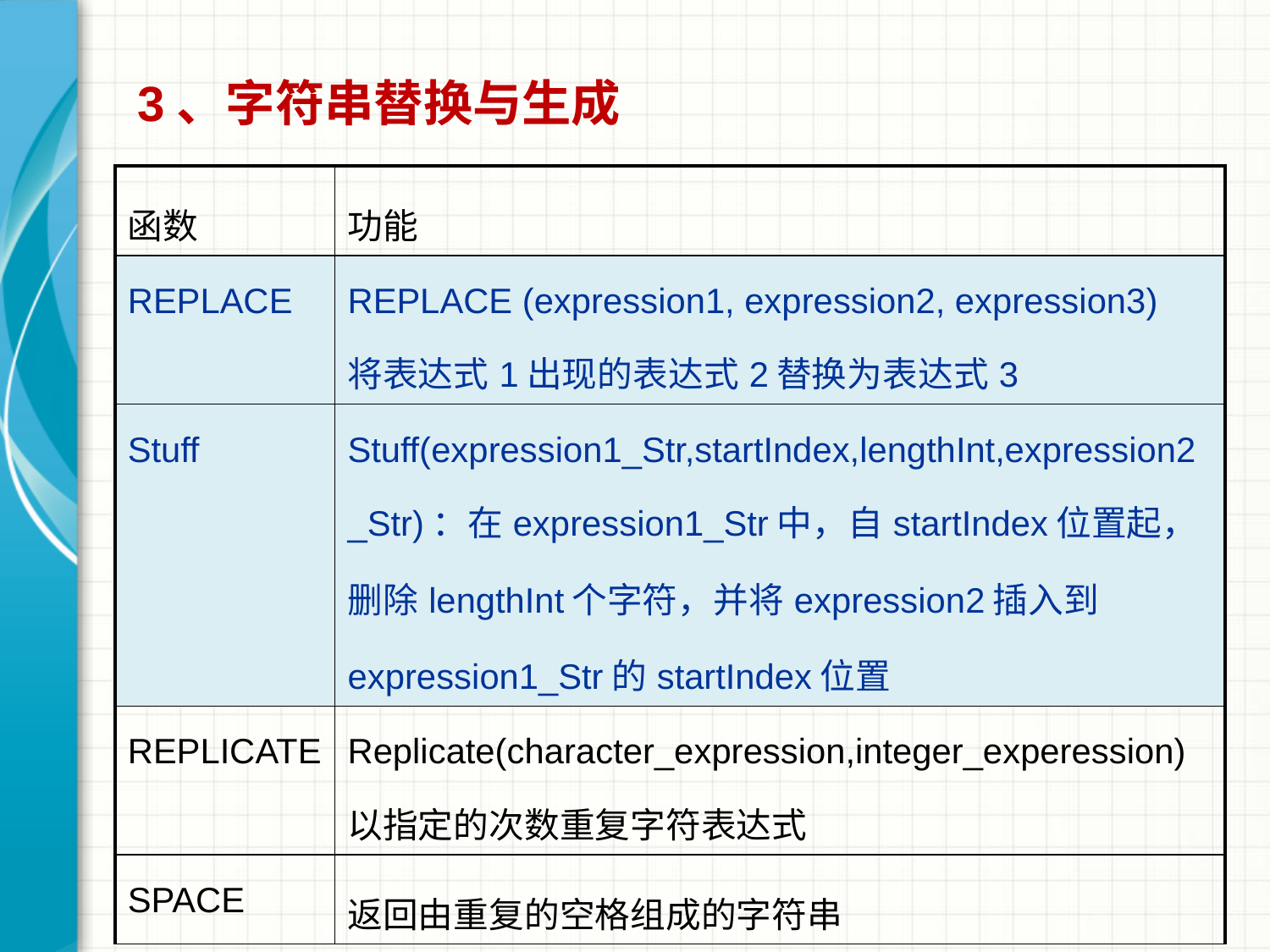

3、字符串替换与生成
| 函数 | 功能 |
| --- | --- |
| REPLACE | REPLACE (expression1, expression2, expression3) 将表达式1出现的表达式2替换为表达式3 |
| Stuff | Stuff(expression1\_Str,startIndex,lengthInt,expression2\_Str)：在expression1\_Str中，自startIndex位置起，删除lengthInt个字符，并将expression2插入到expression1\_Str的startIndex位置 |
| REPLICATE | Replicate(character\_expression,integer\_experession) 以指定的次数重复字符表达式 |
| SPACE | 返回由重复的空格组成的字符串 |